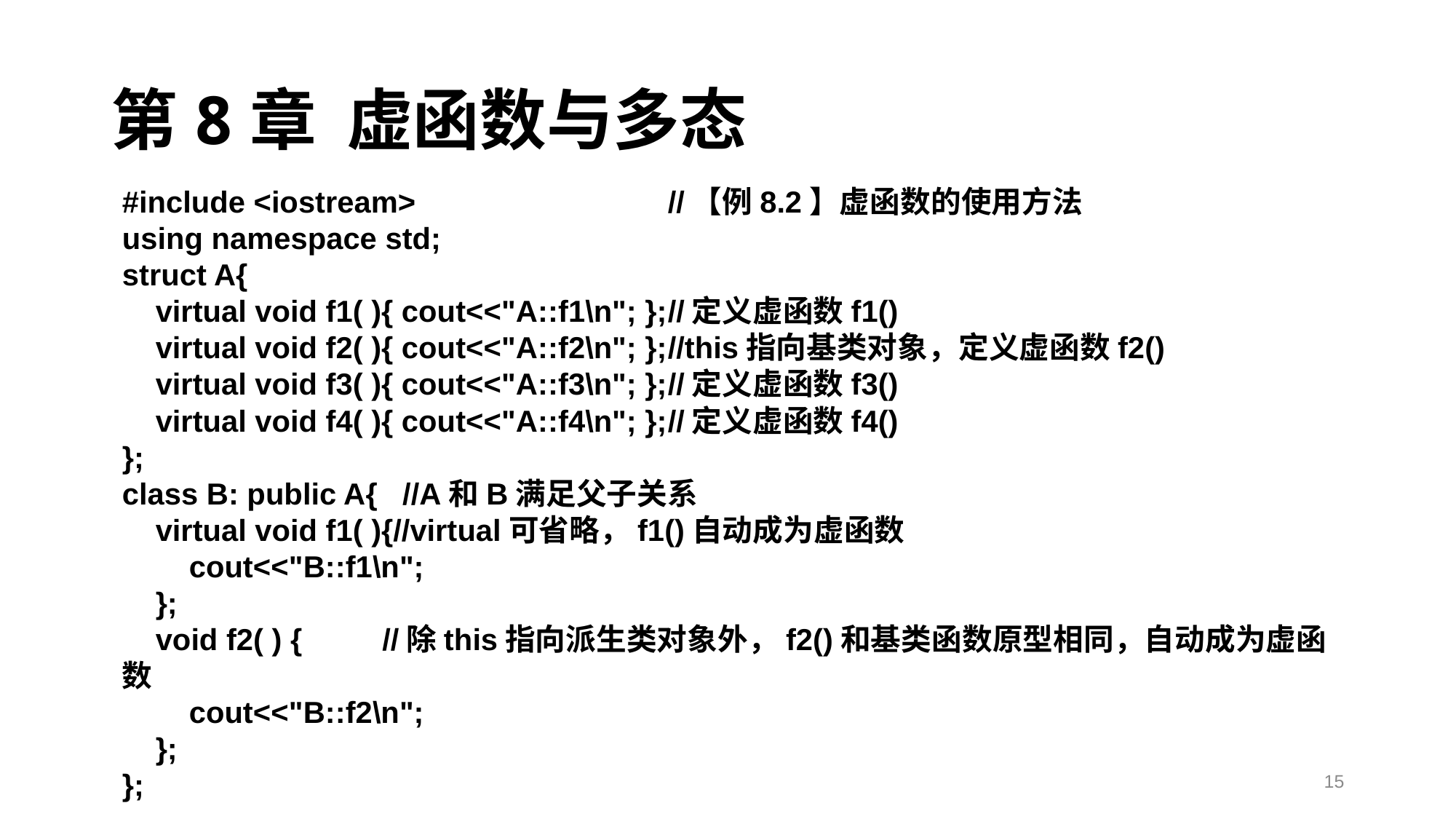

# 第8章  虚函数与多态
#include <iostream>			//【例8.2】虚函数的使用方法
using namespace std;
struct A{
    virtual void f1( ){ cout<<"A::f1\n"; };	//定义虚函数f1()
    virtual void f2( ){ cout<<"A::f2\n"; };	//this指向基类对象，定义虚函数f2()
    virtual void f3( ){ cout<<"A::f3\n"; };	//定义虚函数f3()
    virtual void f4( ){ cout<<"A::f4\n"; };	//定义虚函数f4()
};
class B: public A{   //A和B满足父子关系
    virtual void f1( ){//virtual可省略，f1()自动成为虚函数
        cout<<"B::f1\n";
    };
    void f2( ) { 	     //除this指向派生类对象外，f2()和基类函数原型相同，自动成为虚函数
        cout<<"B::f2\n";
    };
};
15